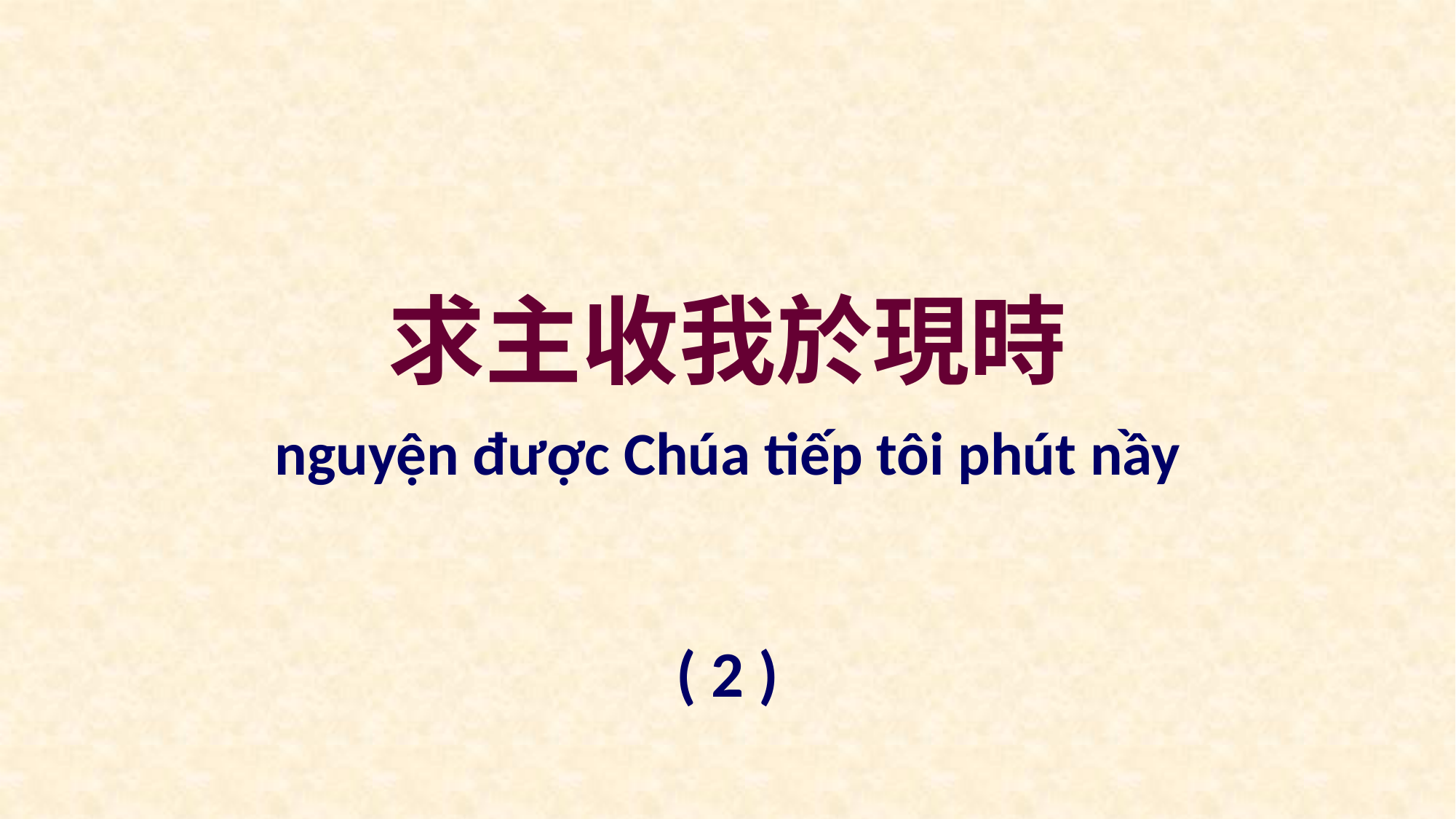

求主收我於現時
nguyện được Chúa tiếp tôi phút nầy
( 2 )